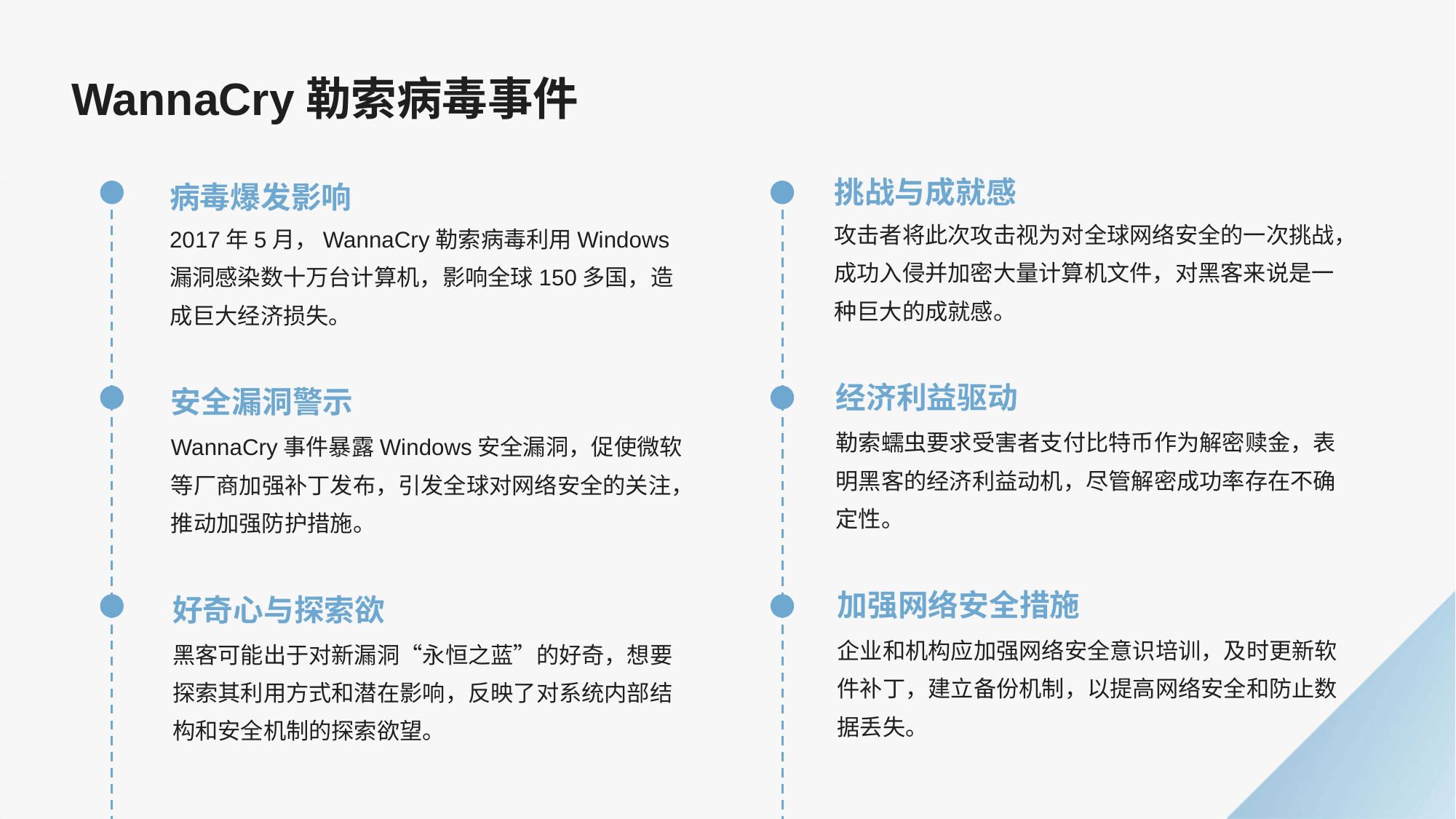

WannaCry勒索病毒事件
挑战与成就感
病毒爆发影响

攻击者将此次攻击视为对全球网络安全的一次挑战，成功入侵并加密大量计算机文件，对黑客来说是一种巨大的成就感。
2017年5月，WannaCry勒索病毒利用Windows漏洞感染数十万台计算机，影响全球150多国，造成巨大经济损失。
经济利益驱动
安全漏洞警示
勒索蠕虫要求受害者支付比特币作为解密赎金，表明黑客的经济利益动机，尽管解密成功率存在不确定性。
WannaCry事件暴露Windows安全漏洞，促使微软等厂商加强补丁发布，引发全球对网络安全的关注，推动加强防护措施。
加强网络安全措施
好奇心与探索欲
企业和机构应加强网络安全意识培训，及时更新软件补丁，建立备份机制，以提高网络安全和防止数据丢失。
黑客可能出于对新漏洞“永恒之蓝”的好奇，想要探索其利用方式和潜在影响，反映了对系统内部结构和安全机制的探索欲望。